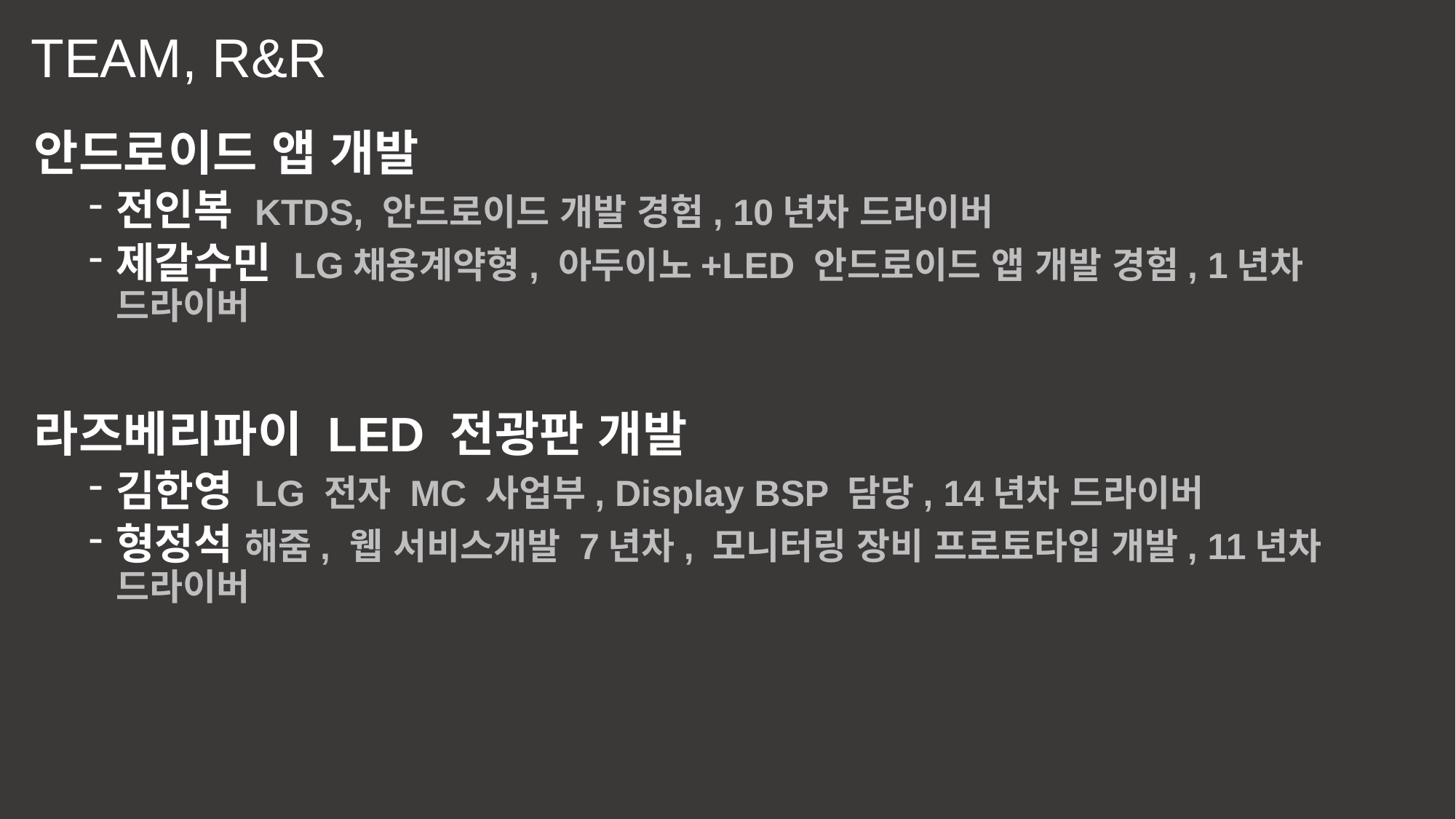

TEAM, R&R
안드로이드 앱 개발
전인복 KTDS, 안드로이드 개발 경험, 10년차 드라이버
제갈수민 LG채용계약형, 아두이노+LED 안드로이드 앱 개발 경험, 1년차 드라이버

라즈베리파이 LED 전광판 개발
김한영 LG 전자 MC 사업부, Display BSP 담당, 14년차 드라이버
형정석 해줌, 웹 서비스개발 7년차, 모니터링 장비 프로토타입 개발, 11년차 드라이버